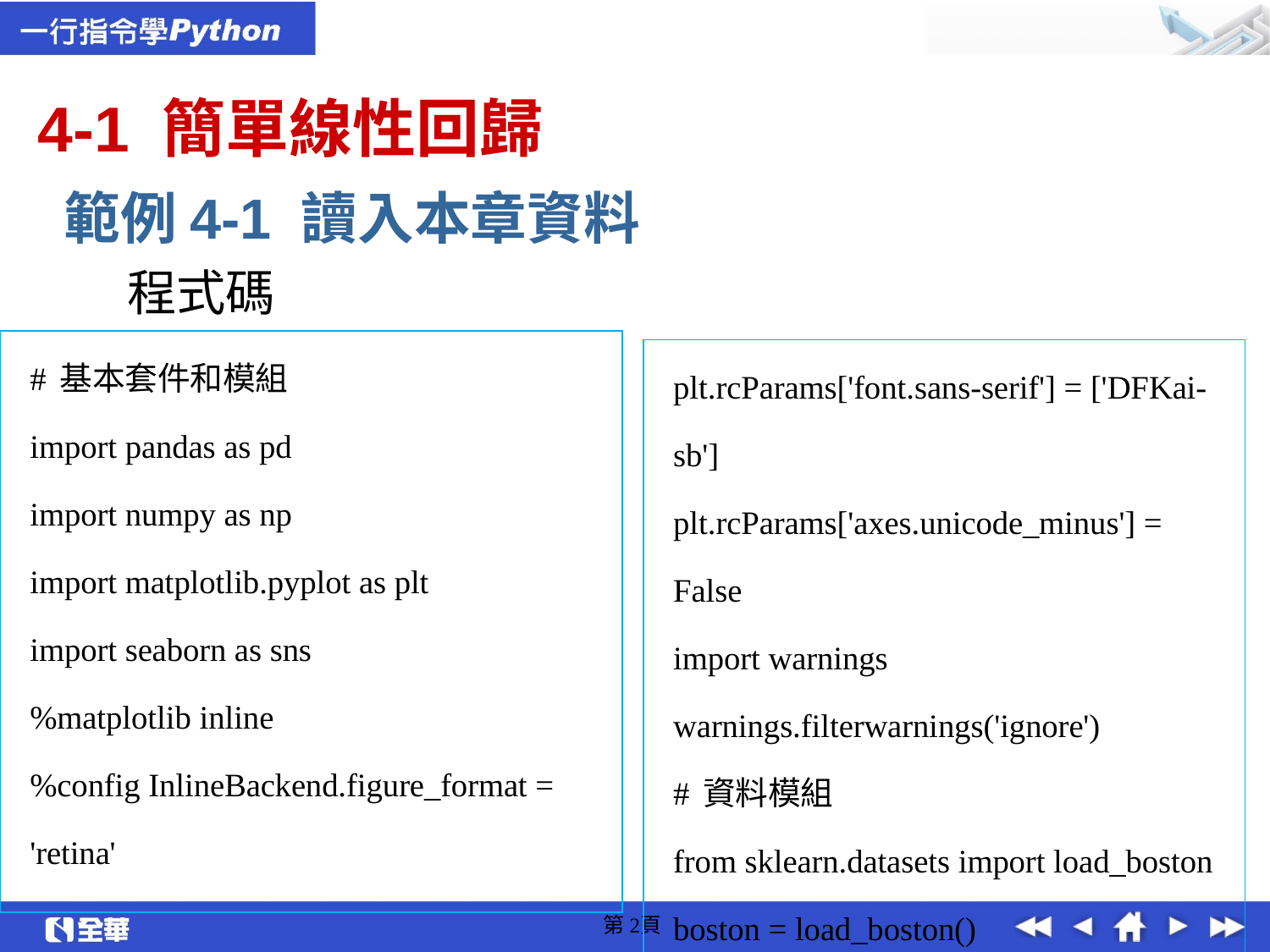

# 4-1 簡單線性回歸
範例4-1 讀入本章資料
程式碼
#基本套件和模組
import pandas as pd
import numpy as np
import matplotlib.pyplot as plt
import seaborn as sns
%matplotlib inline
%config InlineBackend.figure_format = 'retina'
plt.rcParams['font.sans-serif'] = ['DFKai-sb']
plt.rcParams['axes.unicode_minus'] = False
import warnings
warnings.filterwarnings('ignore')
#資料模組
from sklearn.datasets import load_boston
boston = load_boston()